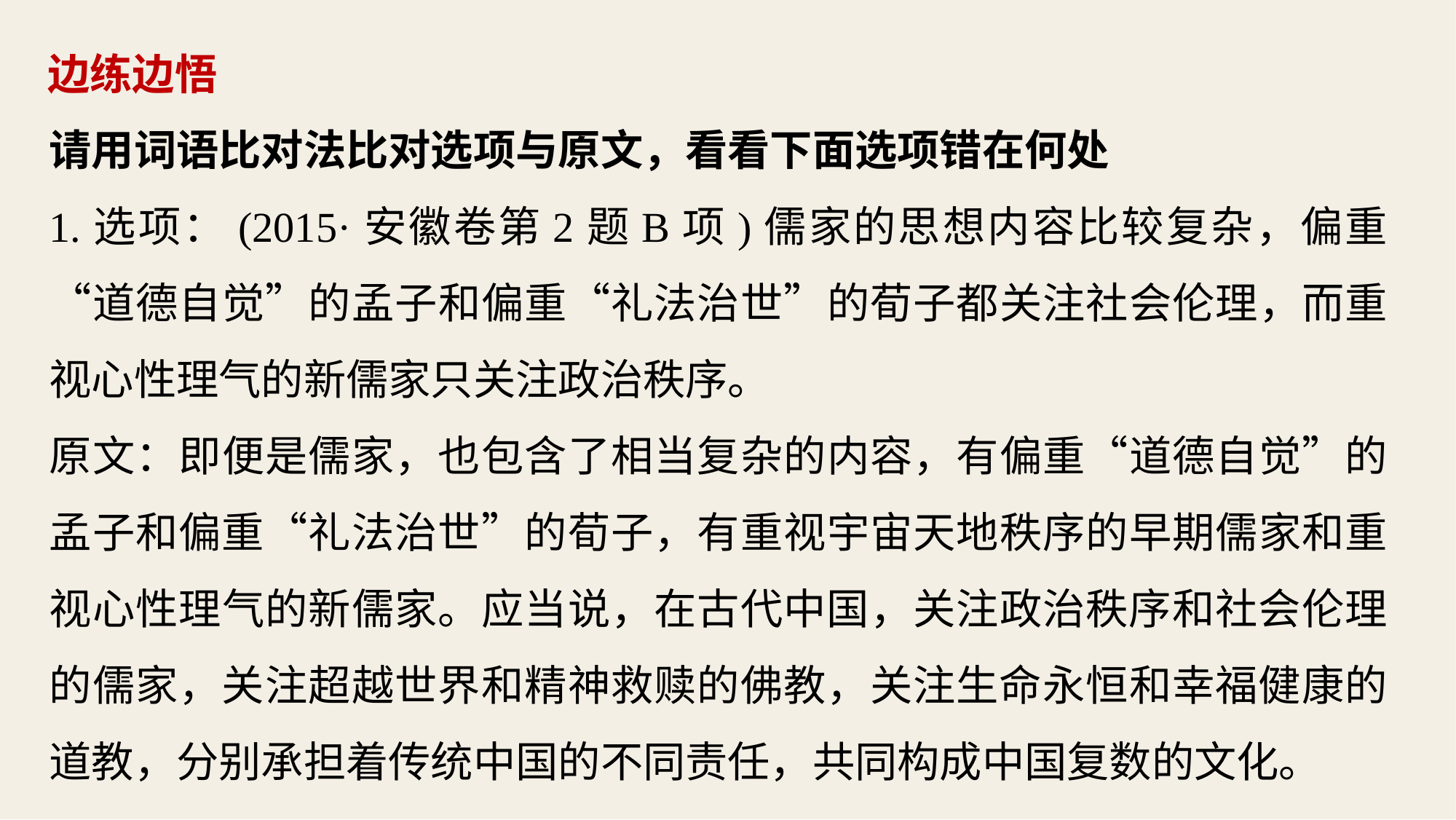

边练边悟
请用词语比对法比对选项与原文，看看下面选项错在何处
1.选项：(2015·安徽卷第2题B项)儒家的思想内容比较复杂，偏重“道德自觉”的孟子和偏重“礼法治世”的荀子都关注社会伦理，而重视心性理气的新儒家只关注政治秩序。
原文：即便是儒家，也包含了相当复杂的内容，有偏重“道德自觉”的孟子和偏重“礼法治世”的荀子，有重视宇宙天地秩序的早期儒家和重视心性理气的新儒家。应当说，在古代中国，关注政治秩序和社会伦理的儒家，关注超越世界和精神救赎的佛教，关注生命永恒和幸福健康的道教，分别承担着传统中国的不同责任，共同构成中国复数的文化。